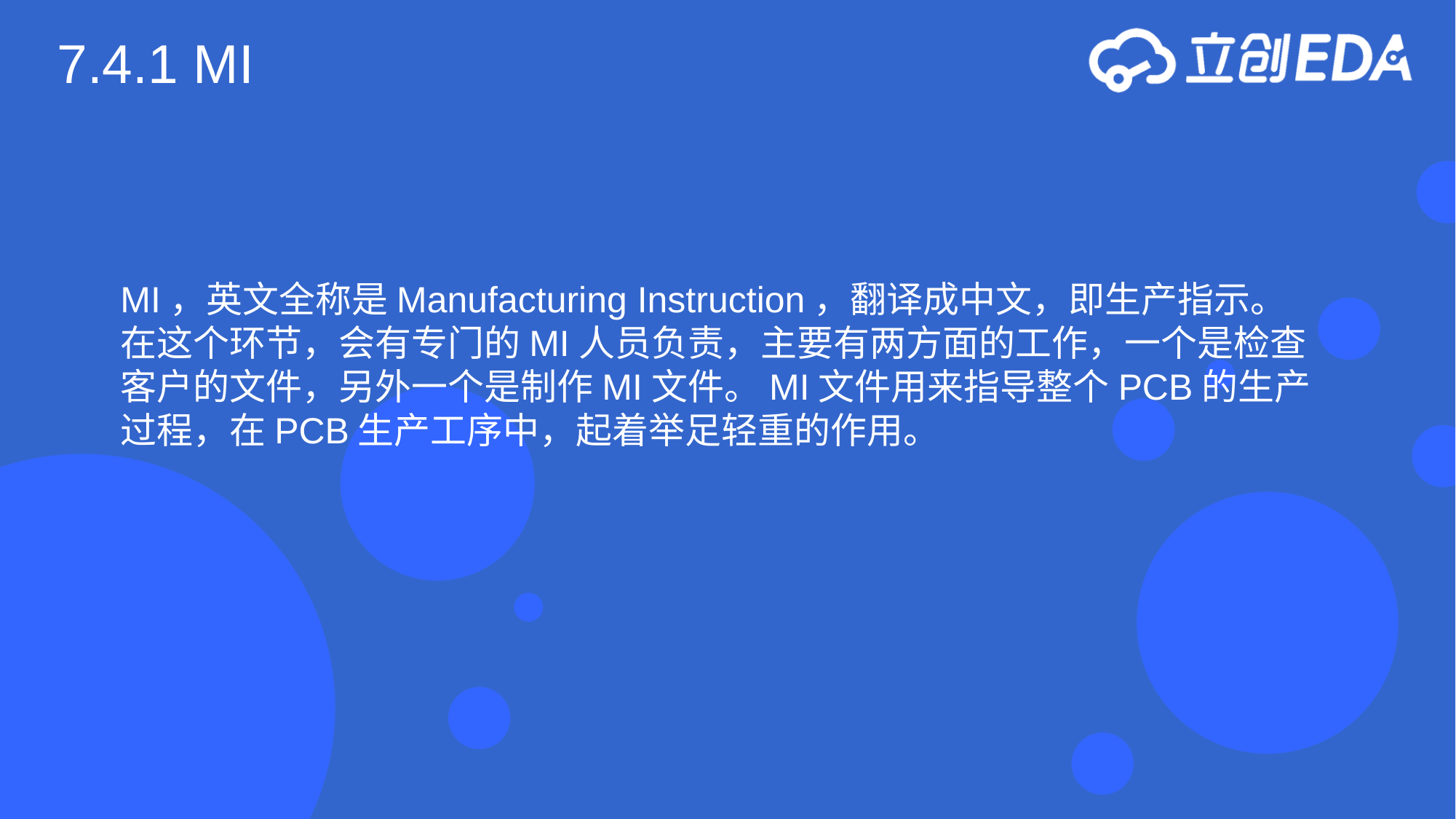

7.4.1 MI
MI，英文全称是Manufacturing Instruction，翻译成中文，即生产指示。在这个环节，会有专门的MI人员负责，主要有两方面的工作，一个是检查客户的文件，另外一个是制作MI文件。MI文件用来指导整个PCB的生产过程，在PCB生产工序中，起着举足轻重的作用。